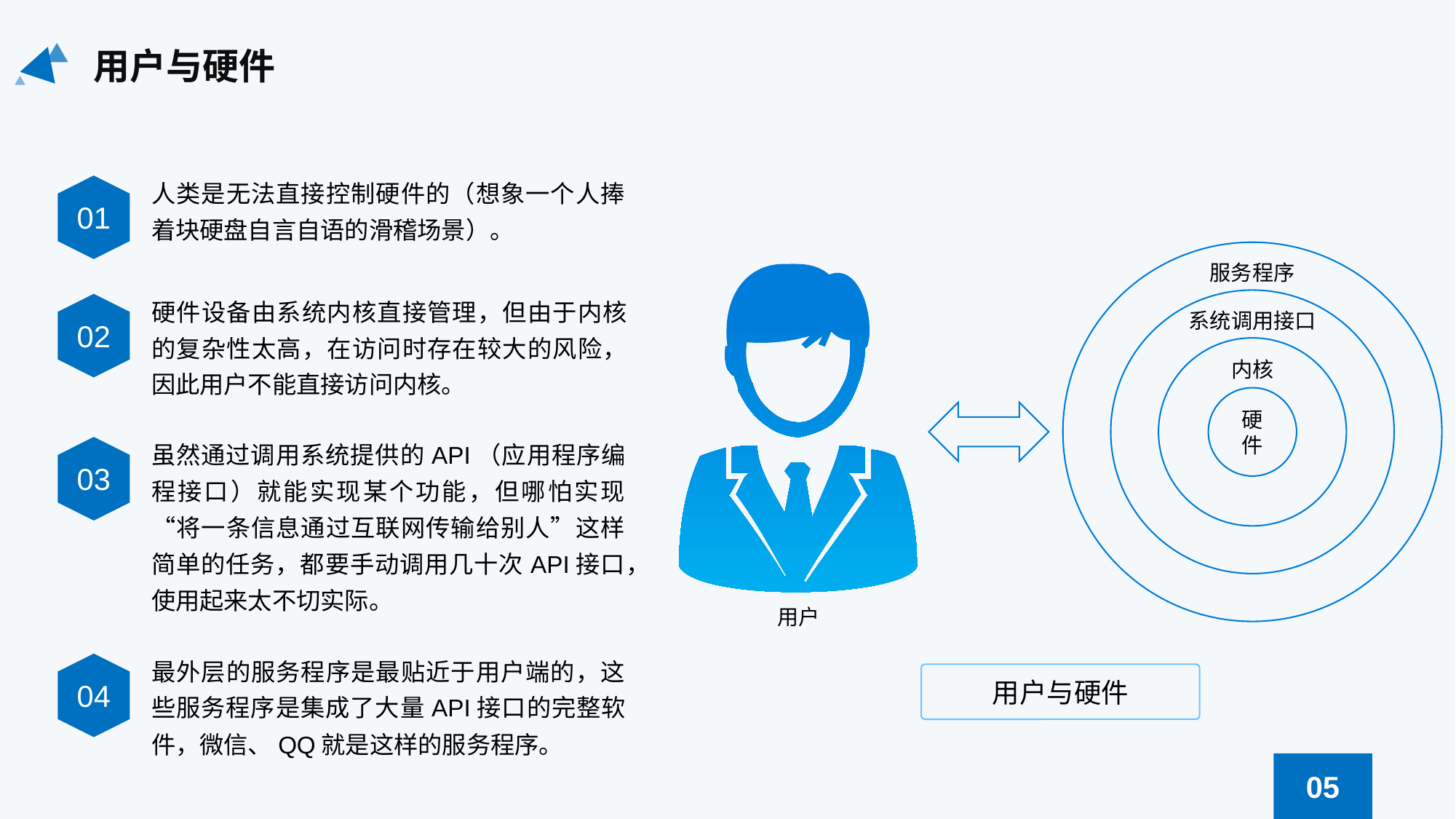

用户与硬件

人类是无法直接控制硬件的（想象一个人捧着块硬盘自言自语的滑稽场景）。

01

服务程序

系统调用接口

内核
硬件

用户
用户与硬件
硬件设备由系统内核直接管理，但由于内核的复杂性太高，在访问时存在较大的风险，因此用户不能直接访问内核。

02
虽然通过调用系统提供的API（应用程序编程接口）就能实现某个功能，但哪怕实现“将一条信息通过互联网传输给别人”这样简单的任务，都要手动调用几十次API接口，使用起来太不切实际。

03
最外层的服务程序是最贴近于用户端的，这些服务程序是集成了大量API接口的完整软件，微信、QQ就是这样的服务程序。

04

05